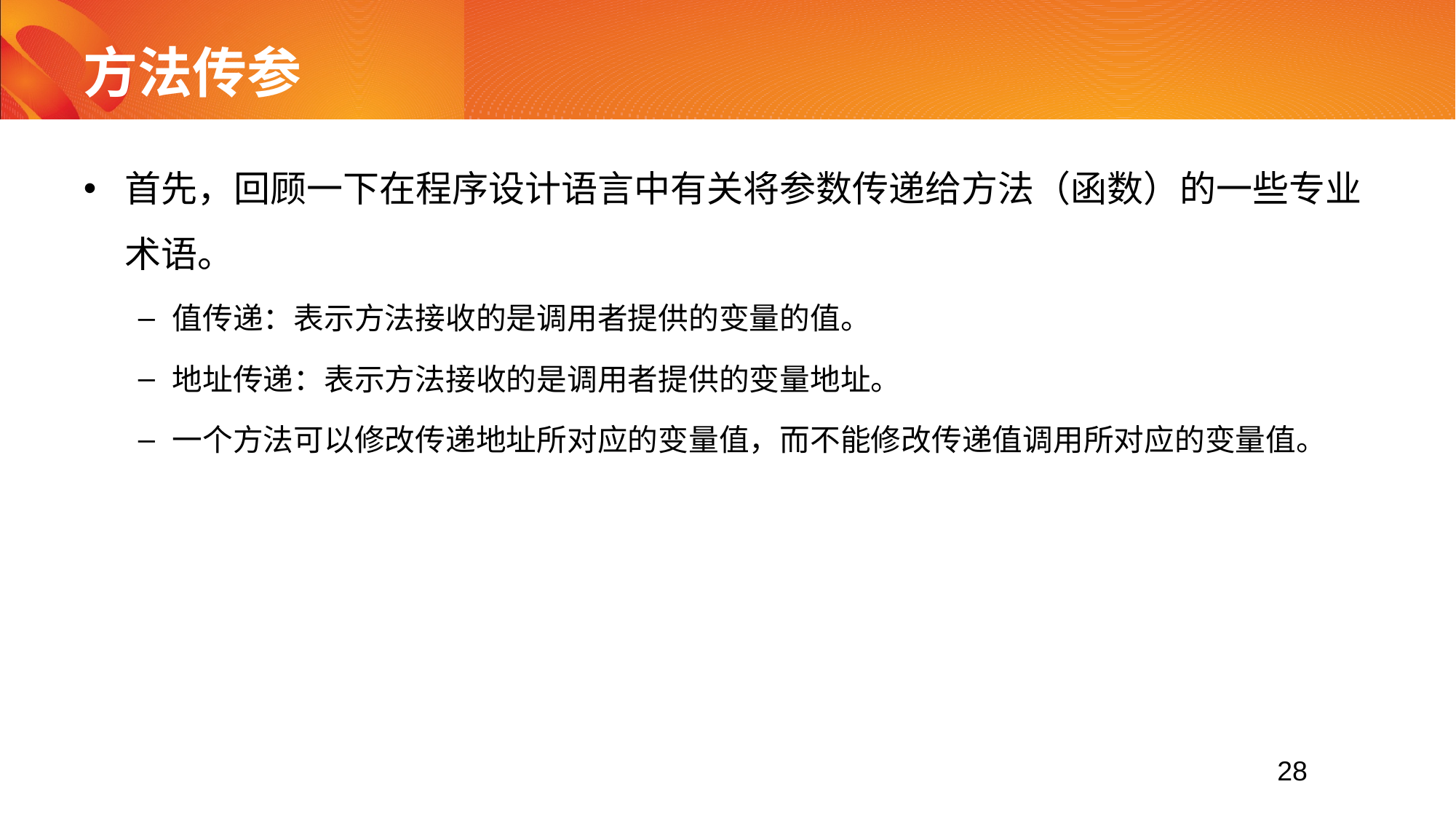

# 方法传参
首先，回顾一下在程序设计语言中有关将参数传递给方法（函数）的一些专业术语。
值传递：表示方法接收的是调用者提供的变量的值。
地址传递：表示方法接收的是调用者提供的变量地址。
一个方法可以修改传递地址所对应的变量值，而不能修改传递值调用所对应的变量值。